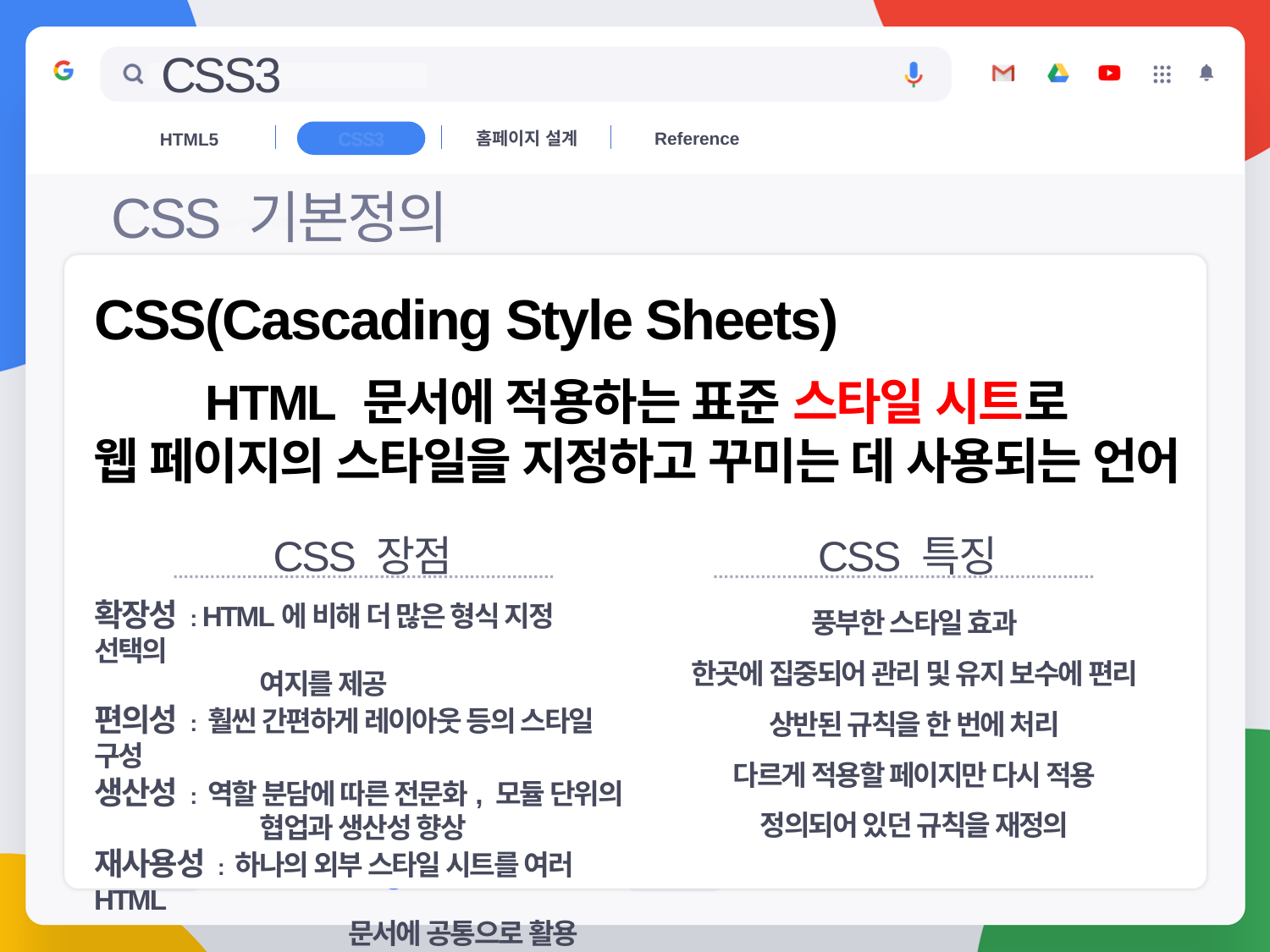

# CSS3

홈페이지 설계
Reference
HTML5
CSS3
CSS 기본정의
CSS(Cascading Style Sheets)
HTML 문서에 적용하는 표준 스타일 시트로
웹 페이지의 스타일을 지정하고 꾸미는 데 사용되는 언어
CSS 장점
CSS 특징
풍부한 스타일 효과
한곳에 집중되어 관리 및 유지 보수에 편리
상반된 규칙을 한 번에 처리
다르게 적용할 페이지만 다시 적용
정의되어 있던 규칙을 재정의
확장성 : HTML에 비해 더 많은 형식 지정 선택의
	     여지를 제공
편의성 : 훨씬 간편하게 레이아웃 등의 스타일 구성
생산성 : 역할 분담에 따른 전문화, 모듈 단위의
	     협업과 생산성 향상
재사용성 : 하나의 외부 스타일 시트를 여러 HTML
		문서에 공통으로 활용